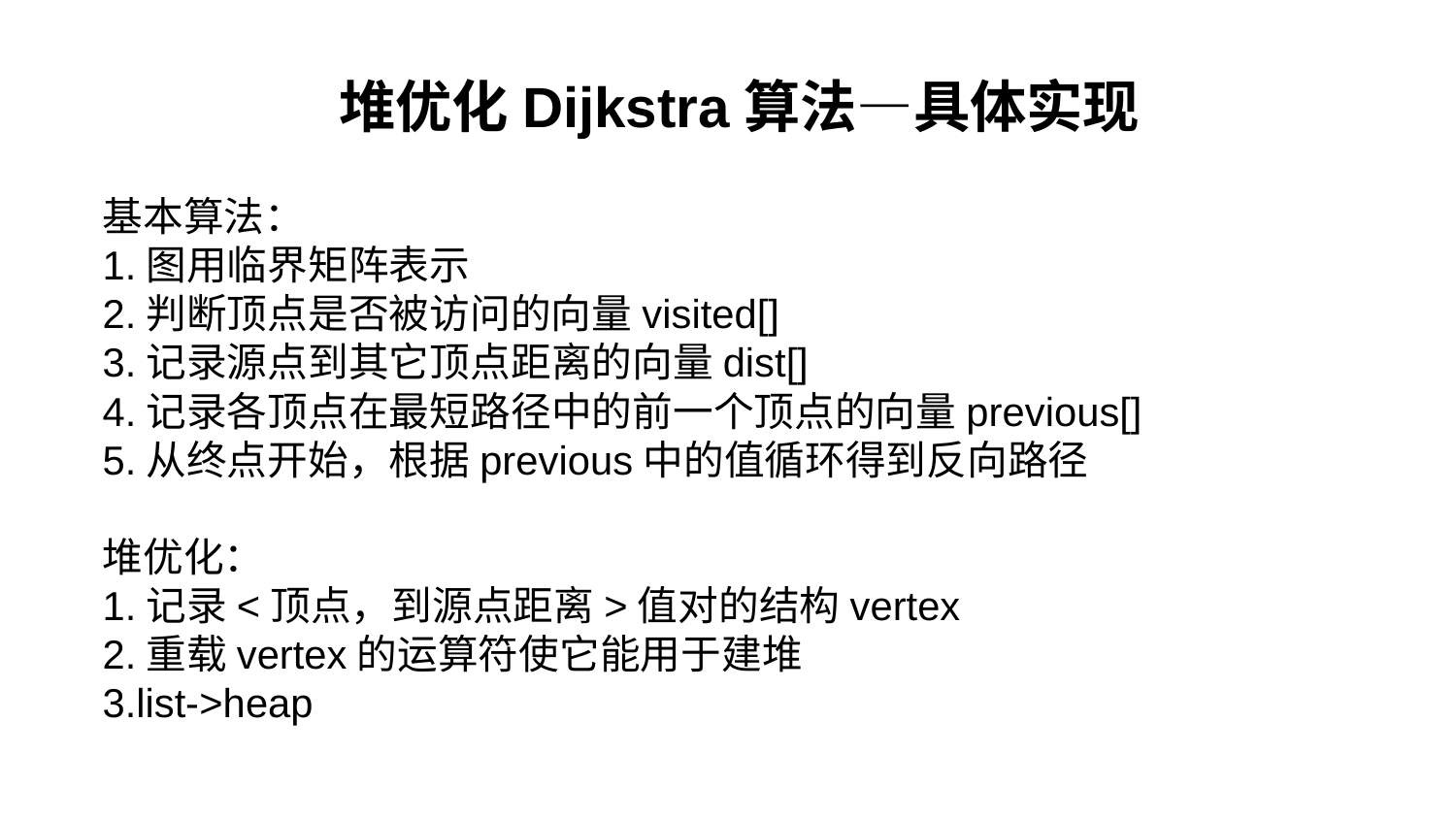

堆优化Dijkstra算法—具体实现
基本算法：
1.图用临界矩阵表示
2.判断顶点是否被访问的向量visited[]
3.记录源点到其它顶点距离的向量dist[]
4.记录各顶点在最短路径中的前一个顶点的向量previous[]
5.从终点开始，根据previous中的值循环得到反向路径

堆优化：
1.记录<顶点，到源点距离>值对的结构vertex
2.重载vertex的运算符使它能用于建堆
3.list->heap